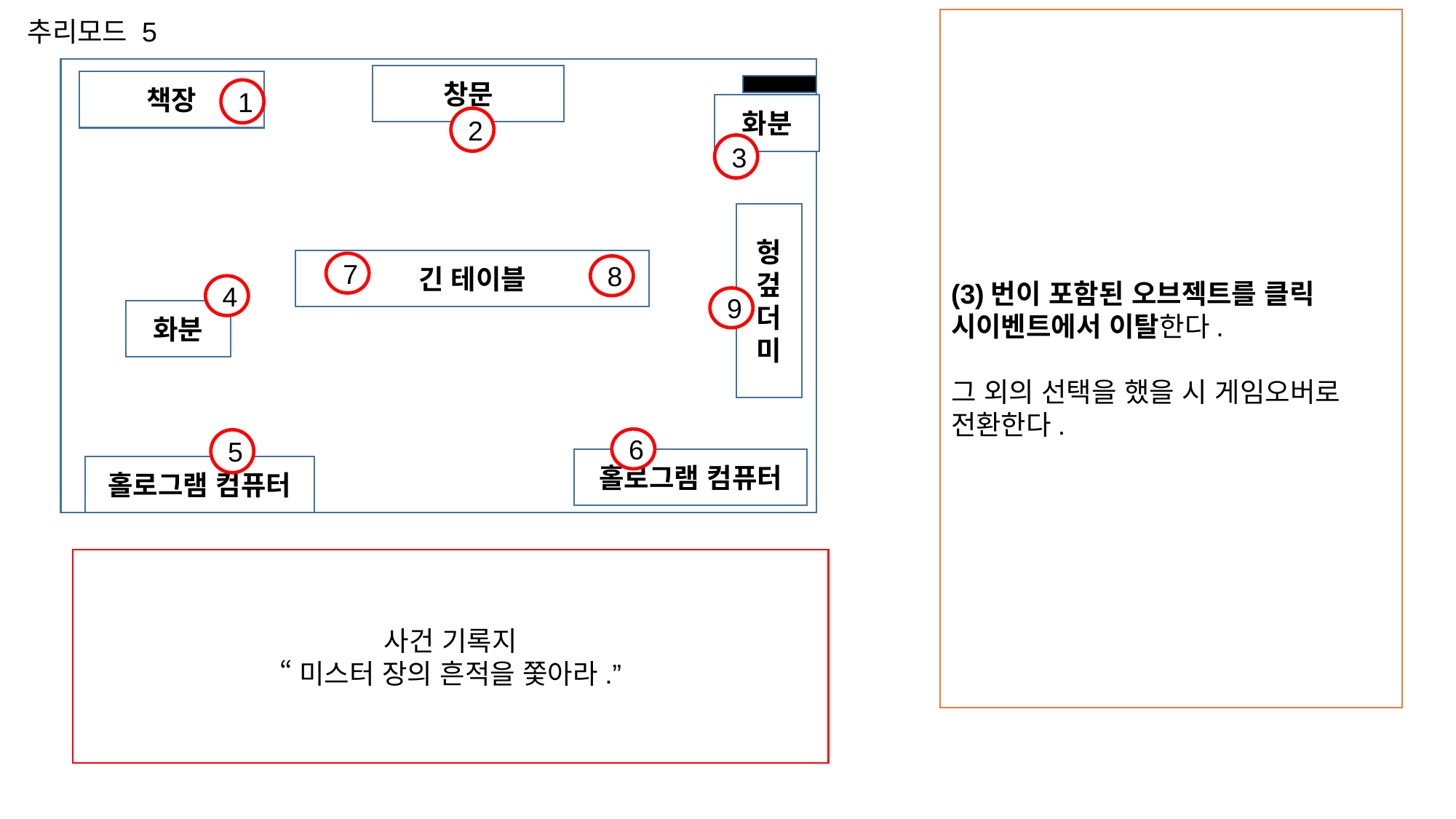

추리모드 5
(3)번이 포함된 오브젝트를 클릭 시이벤트에서 이탈한다.

그 외의 선택을 했을 시 게임오버로 전환한다.
3
창문
책장

1
화분
2
3
헝겊더미
긴 테이블
7
8
4
9
화분
6
5
홀로그램 컴퓨터
홀로그램 컴퓨터
사건 기록지
“미스터 장의 흔적을 쫓아라.”